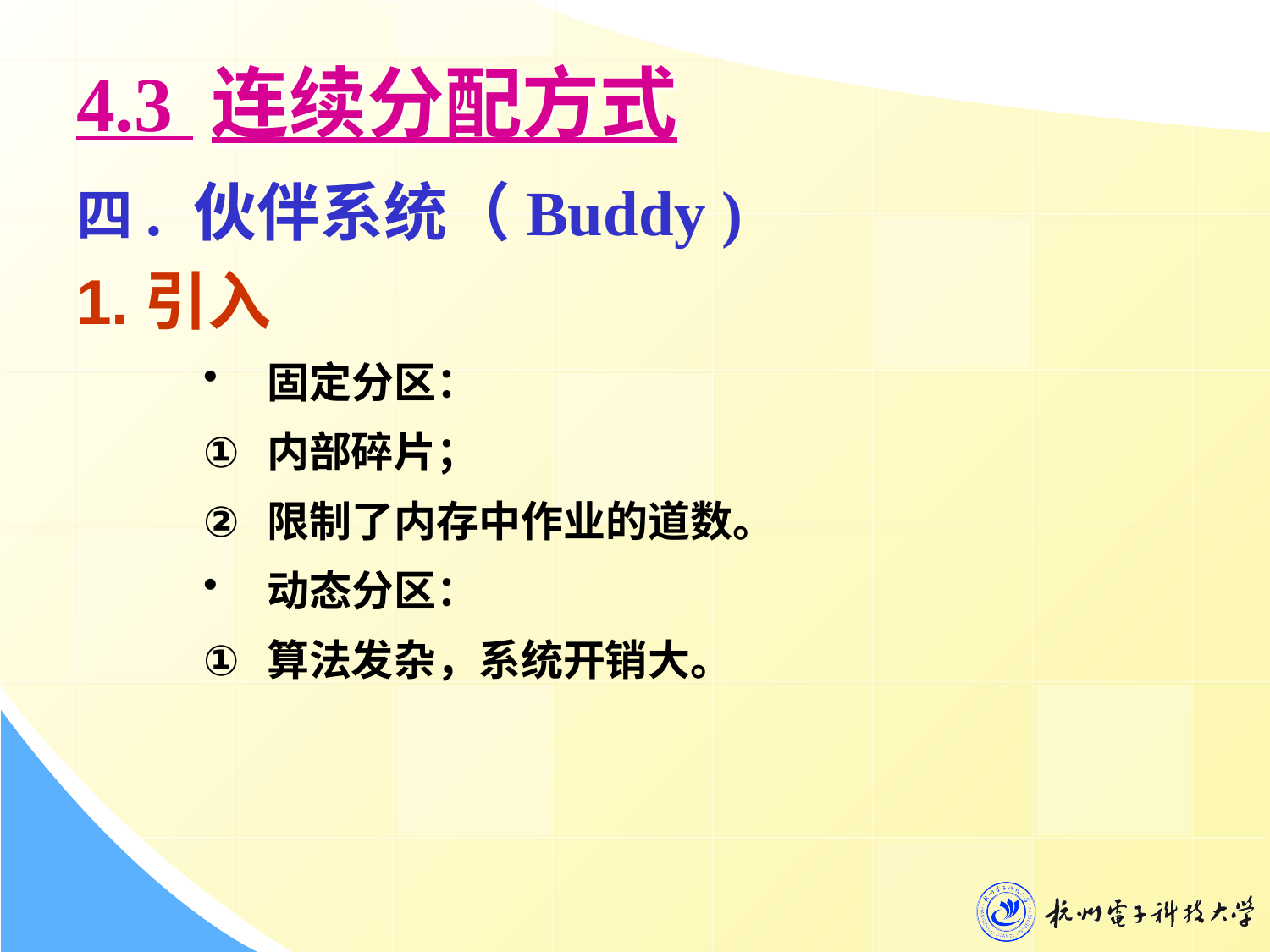

# 4.3 连续分配方式
四. 伙伴系统（Buddy )
1.引入
固定分区：
内部碎片；
限制了内存中作业的道数。
动态分区：
算法发杂，系统开销大。